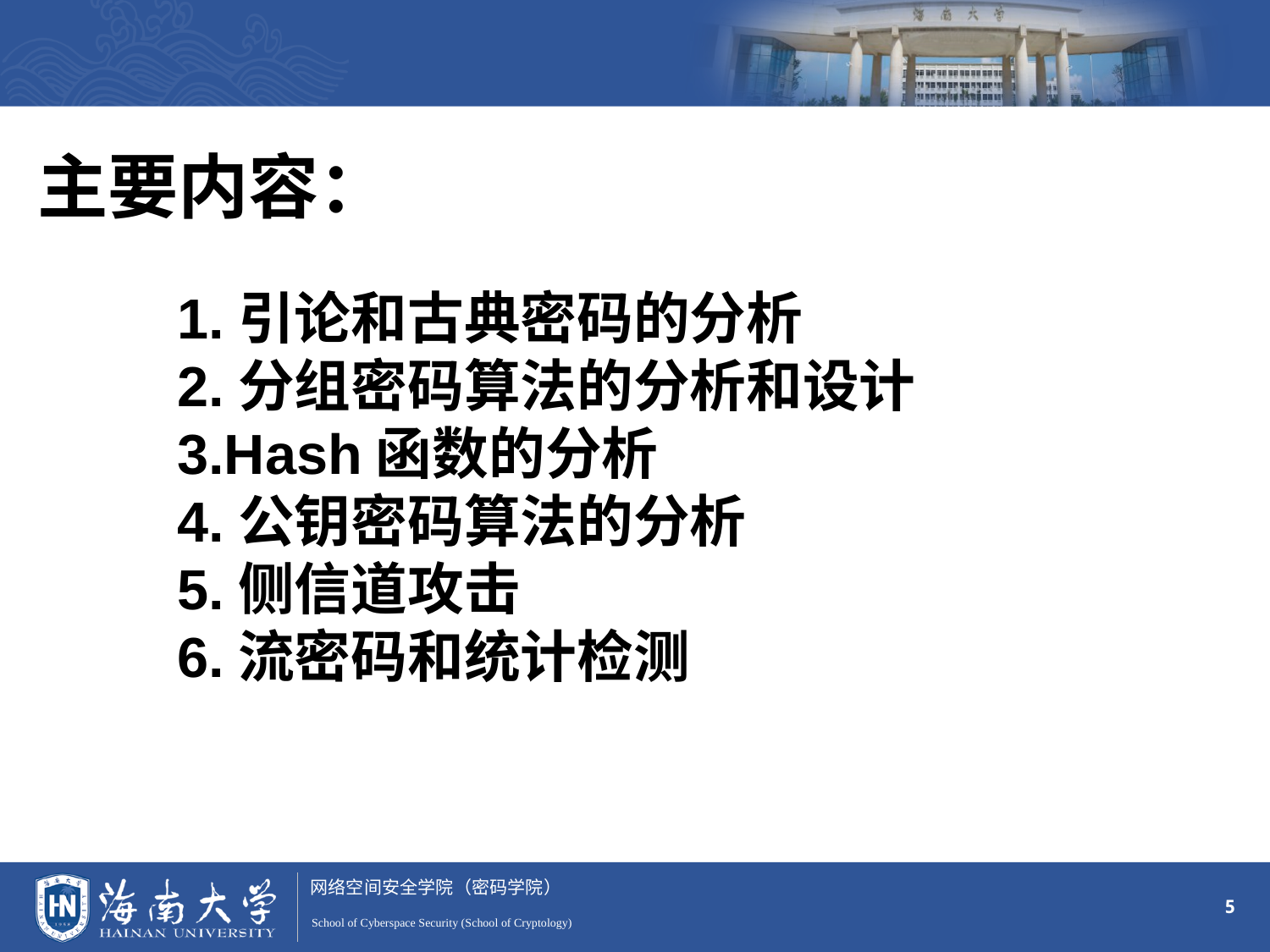

主要内容：
1.引论和古典密码的分析
2.分组密码算法的分析和设计
3.Hash函数的分析
4.公钥密码算法的分析
5.侧信道攻击
6.流密码和统计检测
5